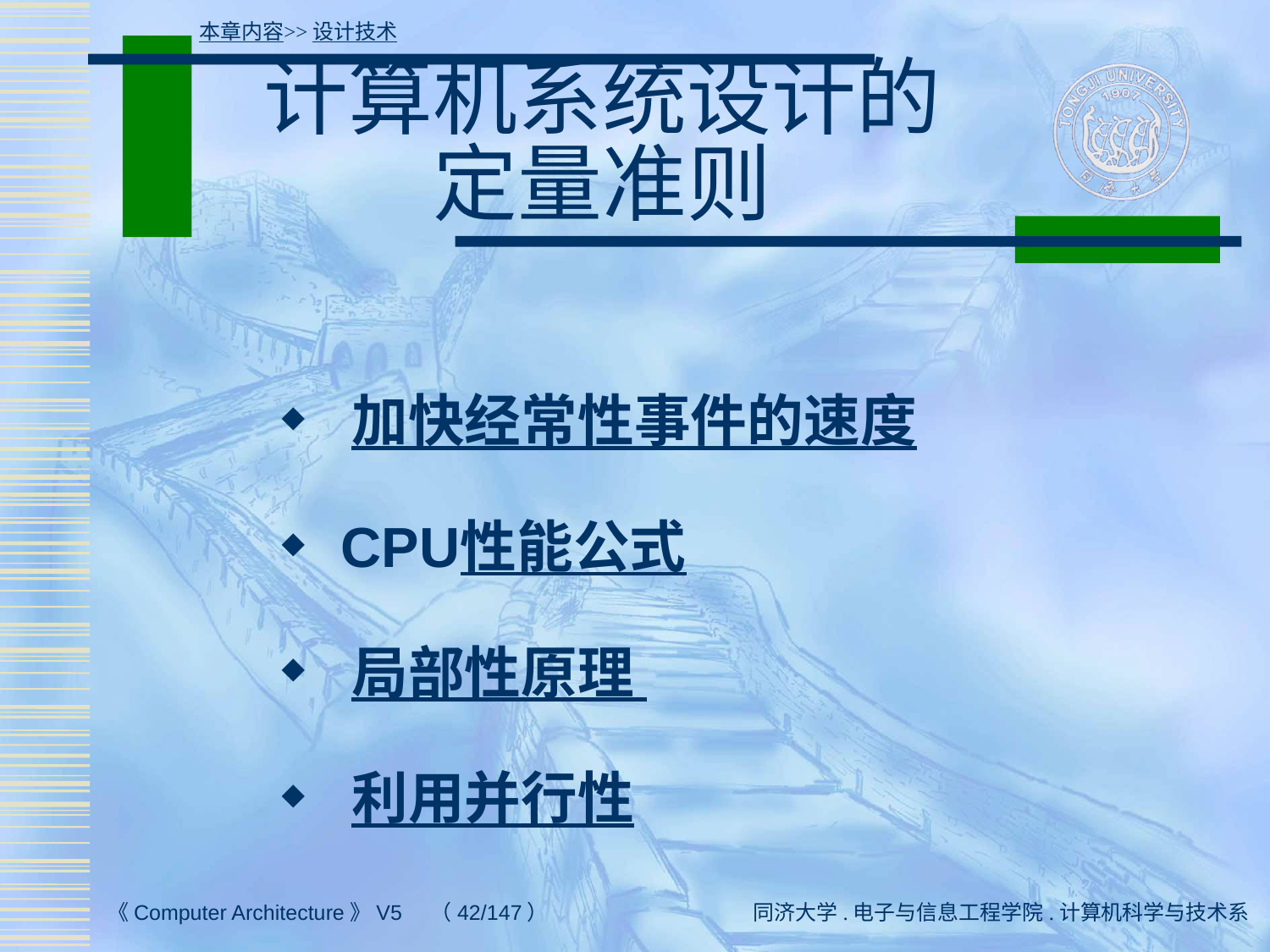

本章内容>>设计技术
# 计算机系统设计的 定量准则
 加快经常性事件的速度
 CPU性能公式
 局部性原理
 利用并行性